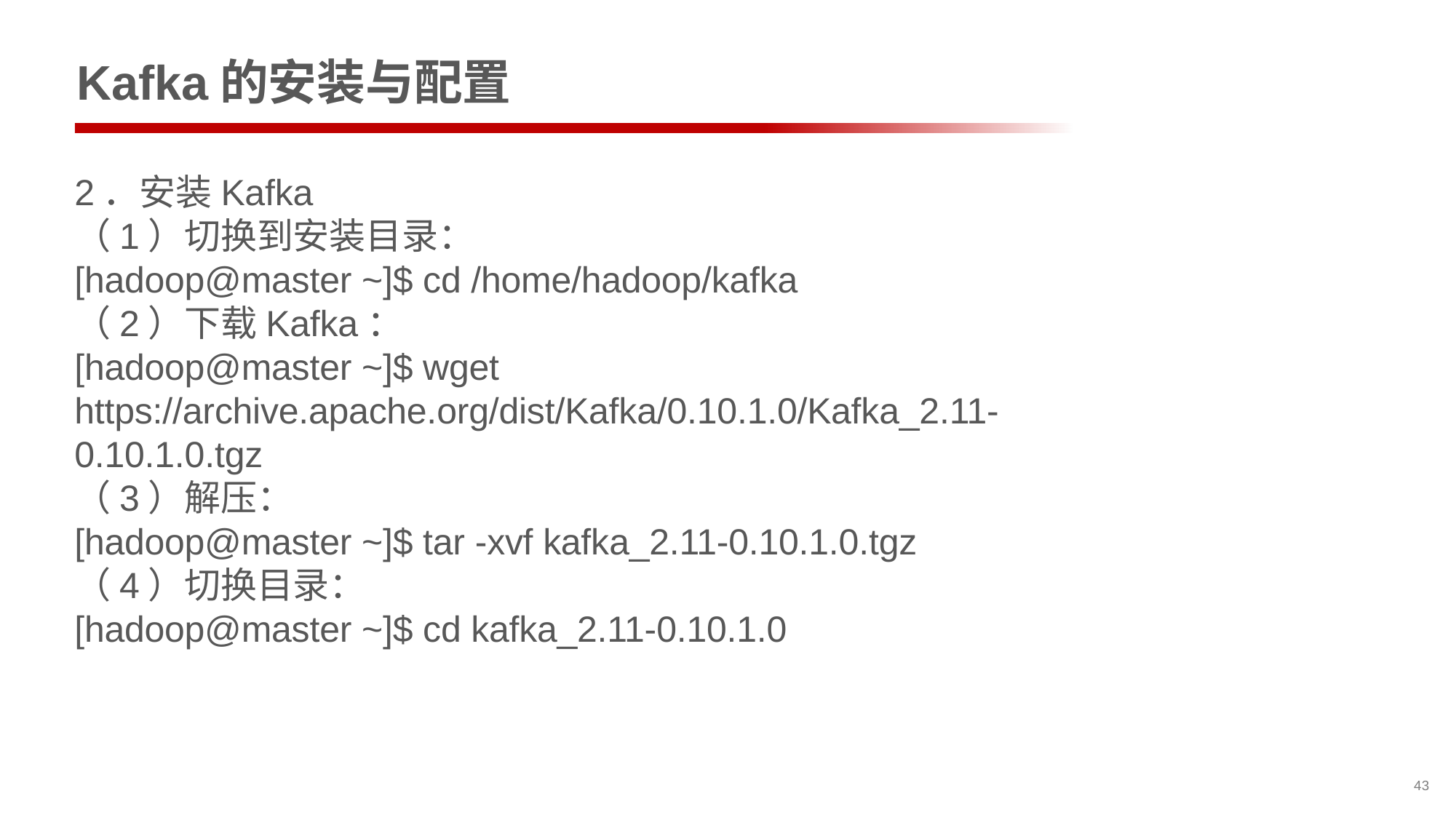

# Kafka的安装与配置

2．安装Kafka
（1）切换到安装目录：
[hadoop@master ~]$ cd /home/hadoop/kafka
（2）下载Kafka：
[hadoop@master ~]$ wget https://archive.apache.org/dist/Kafka/0.10.1.0/Kafka_2.11-
0.10.1.0.tgz
（3）解压：
[hadoop@master ~]$ tar -xvf kafka_2.11-0.10.1.0.tgz
（4）切换目录：
[hadoop@master ~]$ cd kafka_2.11-0.10.1.0
43